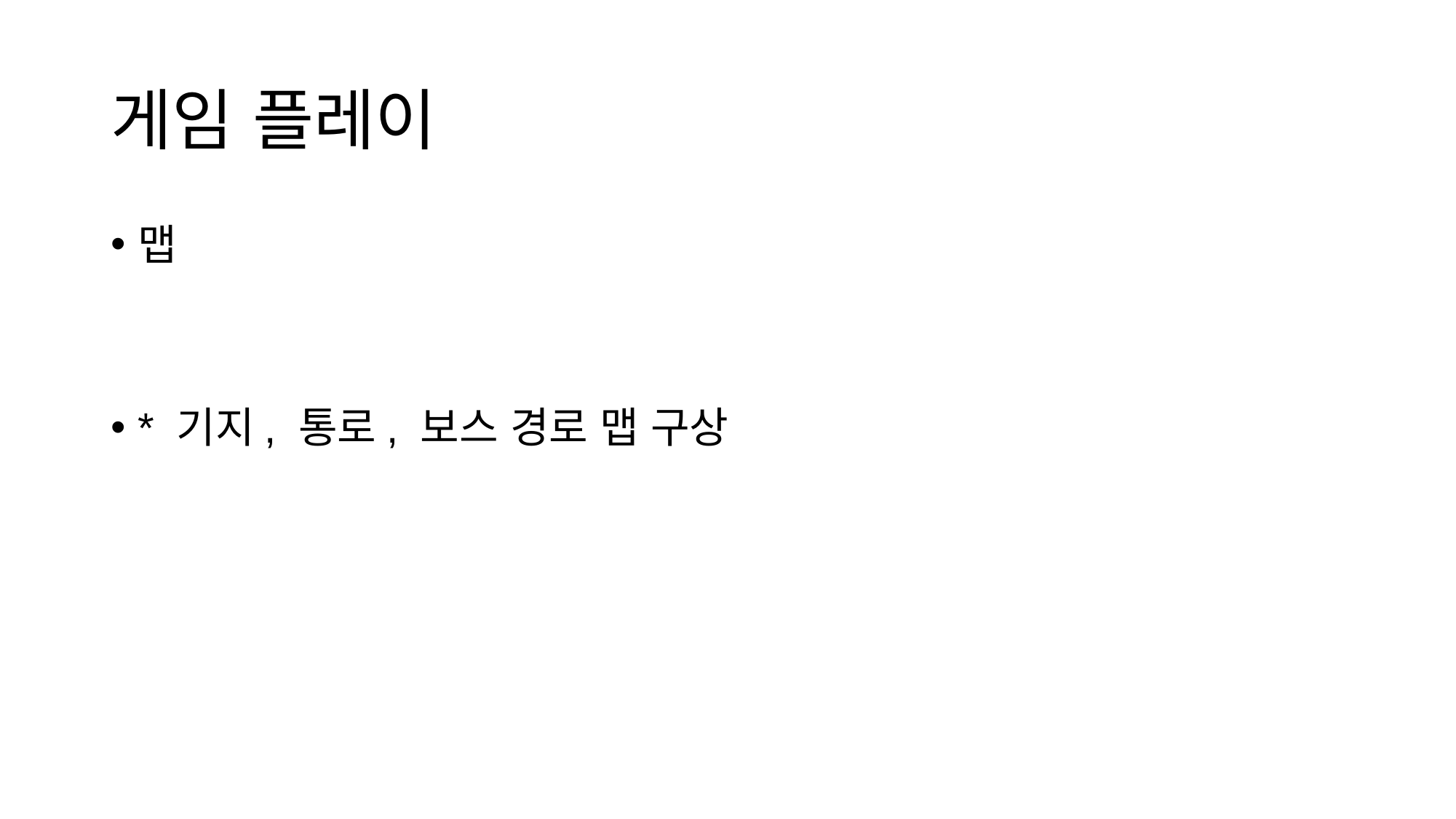

# 게임 플레이
맵

* 기지, 통로, 보스 경로 맵 구상